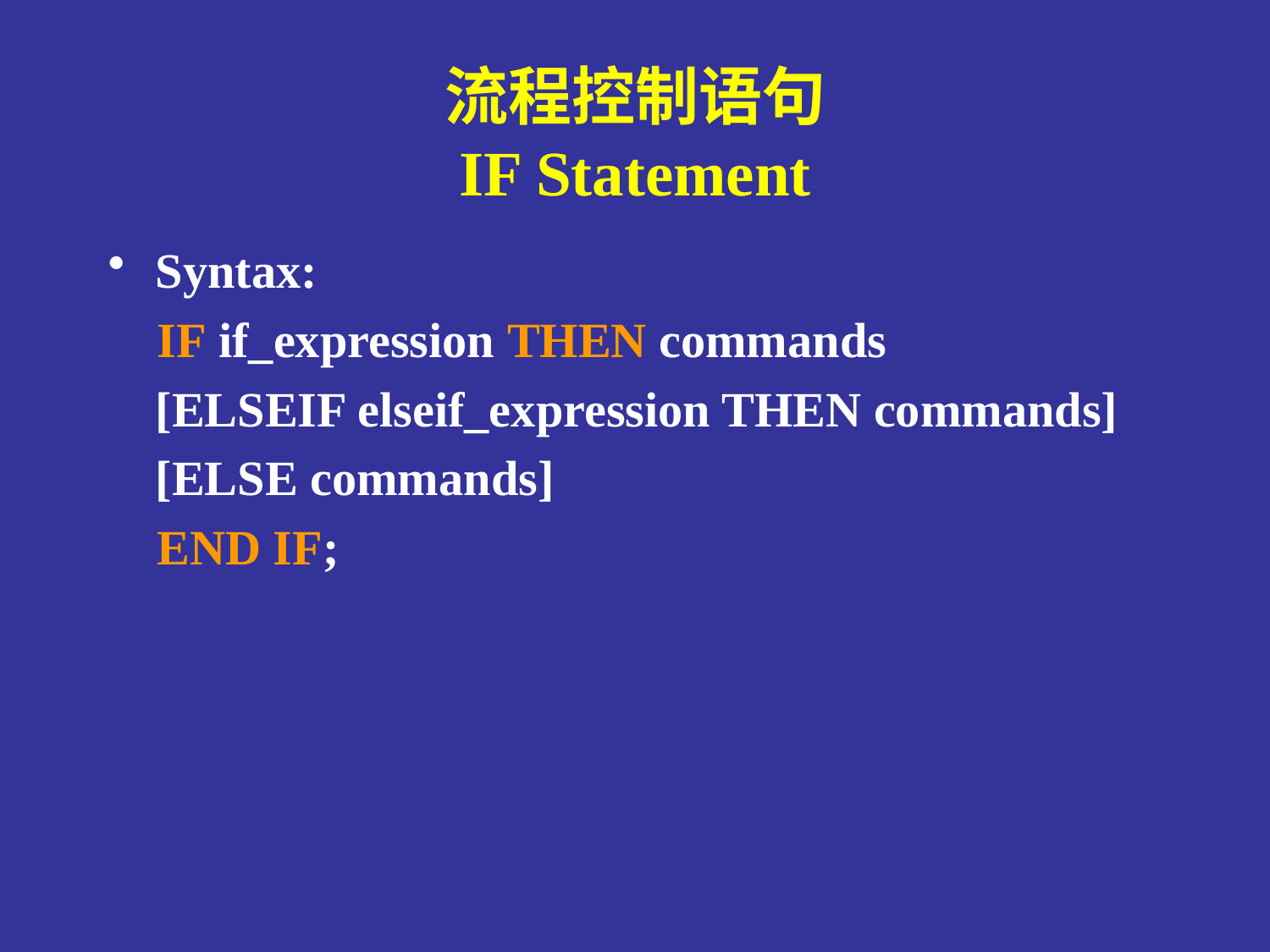

# 流程控制语句 IF Statement
Syntax:
    IF if_expression THEN commands
	[ELSEIF elseif_expression THEN commands]
	[ELSE commands]
    END IF;